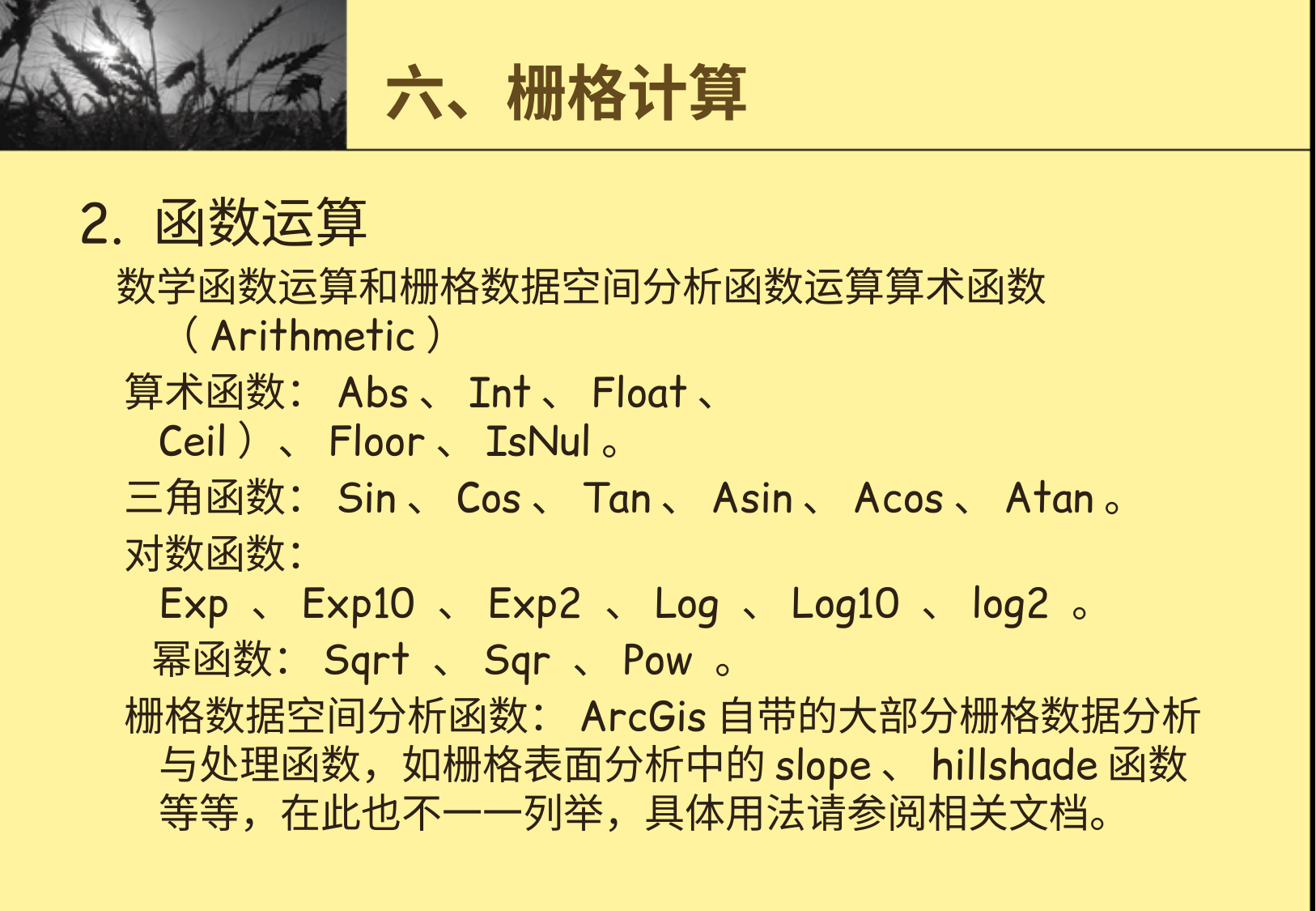

# 六、栅格计算
2. 函数运算
    数学函数运算和栅格数据空间分析函数运算算术函数（Arithmetic）
    算术函数：Abs、Int、Float、 Ceil）、Floor、IsNul。
    三角函数：Sin、Cos、Tan、Asin、Acos、Atan。
    对数函数：Exp 、Exp10 、Exp2 、Log 、Log10 、log2 。
       幂函数：Sqrt 、Sqr 、Pow 。
    栅格数据空间分析函数：ArcGis自带的大部分栅格数据分析与处理函数，如栅格表面分析中的slope、hillshade函数等等，在此也不一一列举，具体用法请参阅相关文档。